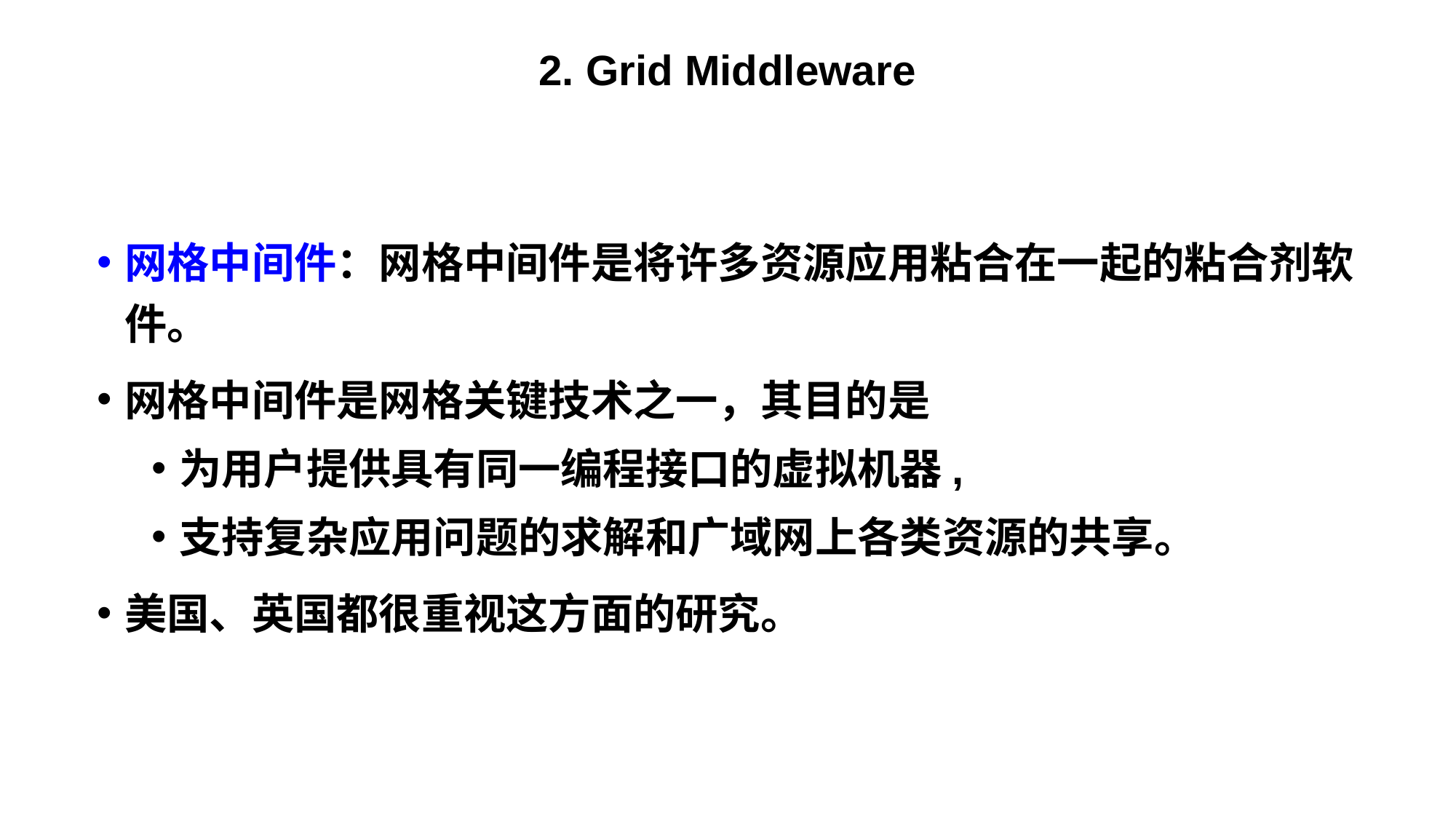

# 2. Grid Middleware
网格中间件：网格中间件是将许多资源应用粘合在一起的粘合剂软件。
网格中间件是网格关键技术之一，其目的是
为用户提供具有同一编程接口的虚拟机器,
支持复杂应用问题的求解和广域网上各类资源的共享。
美国、英国都很重视这方面的研究。